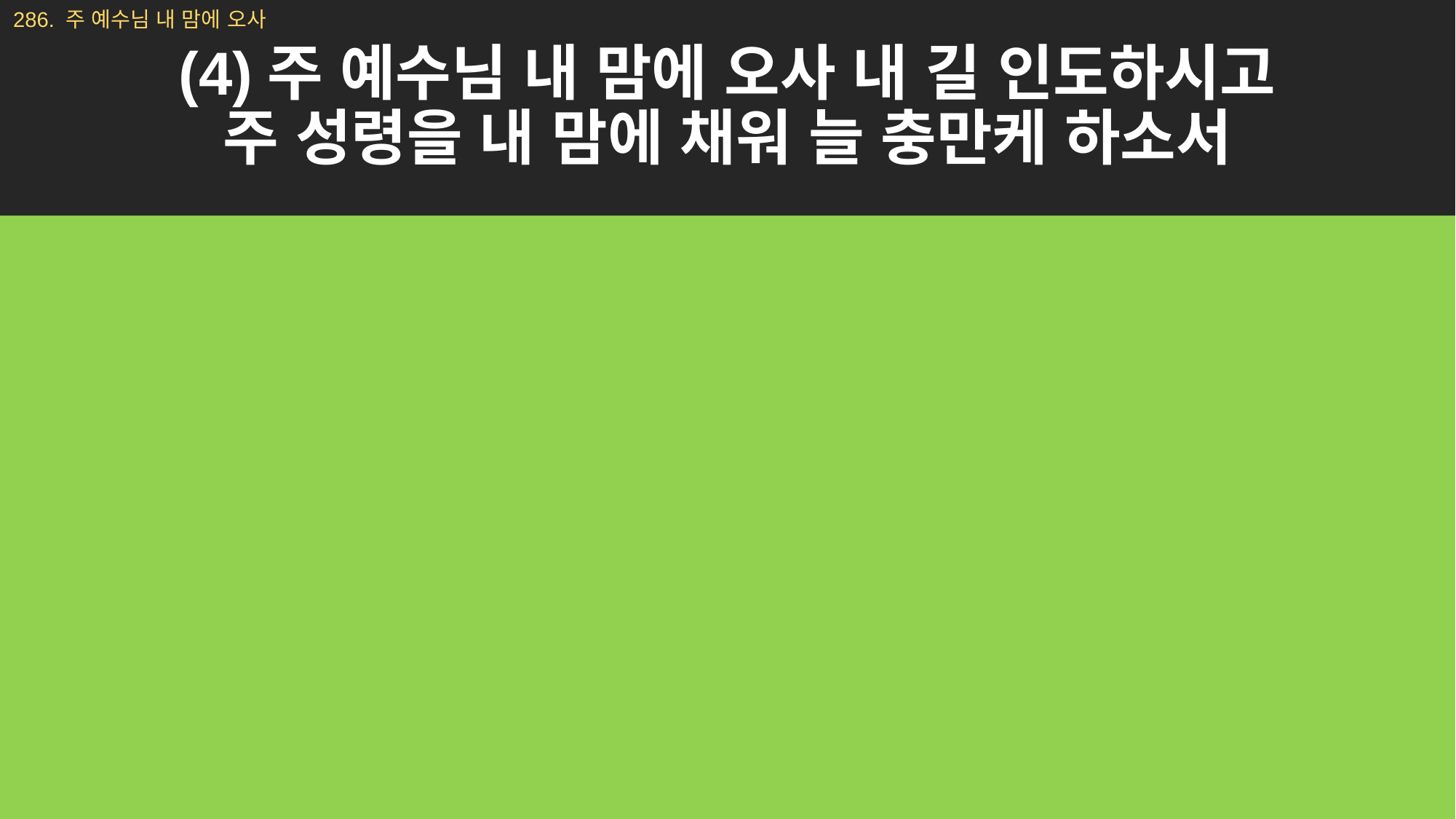

# (4)주 예수님 내 맘에 오사 내 길 인도하시고 주 성령을 내 맘에 채워 늘 충만케 하소서
286. 주 예수님 내 맘에 오사